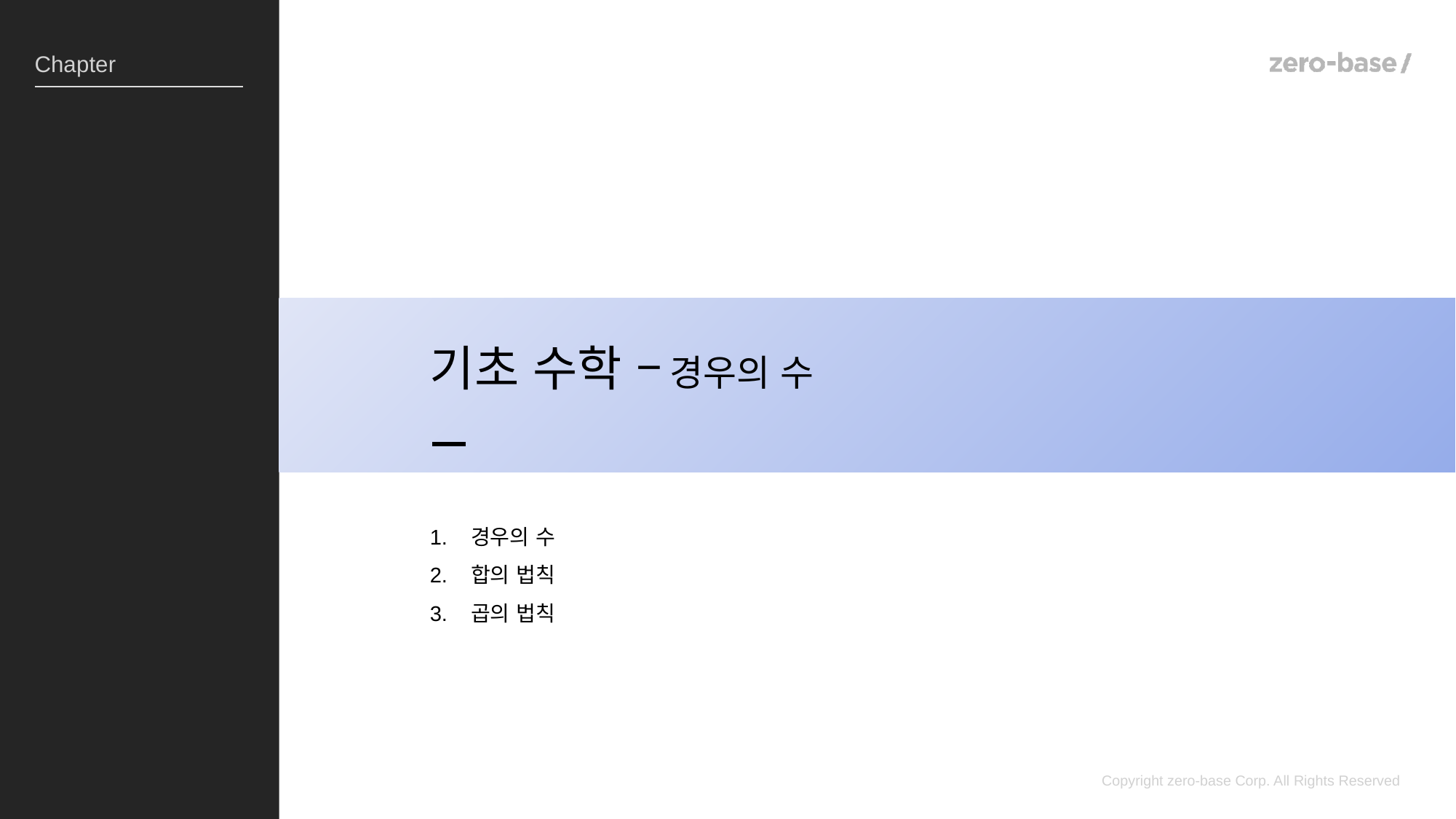

기초 수학 – 경우의 수
경우의 수
합의 법칙
곱의 법칙